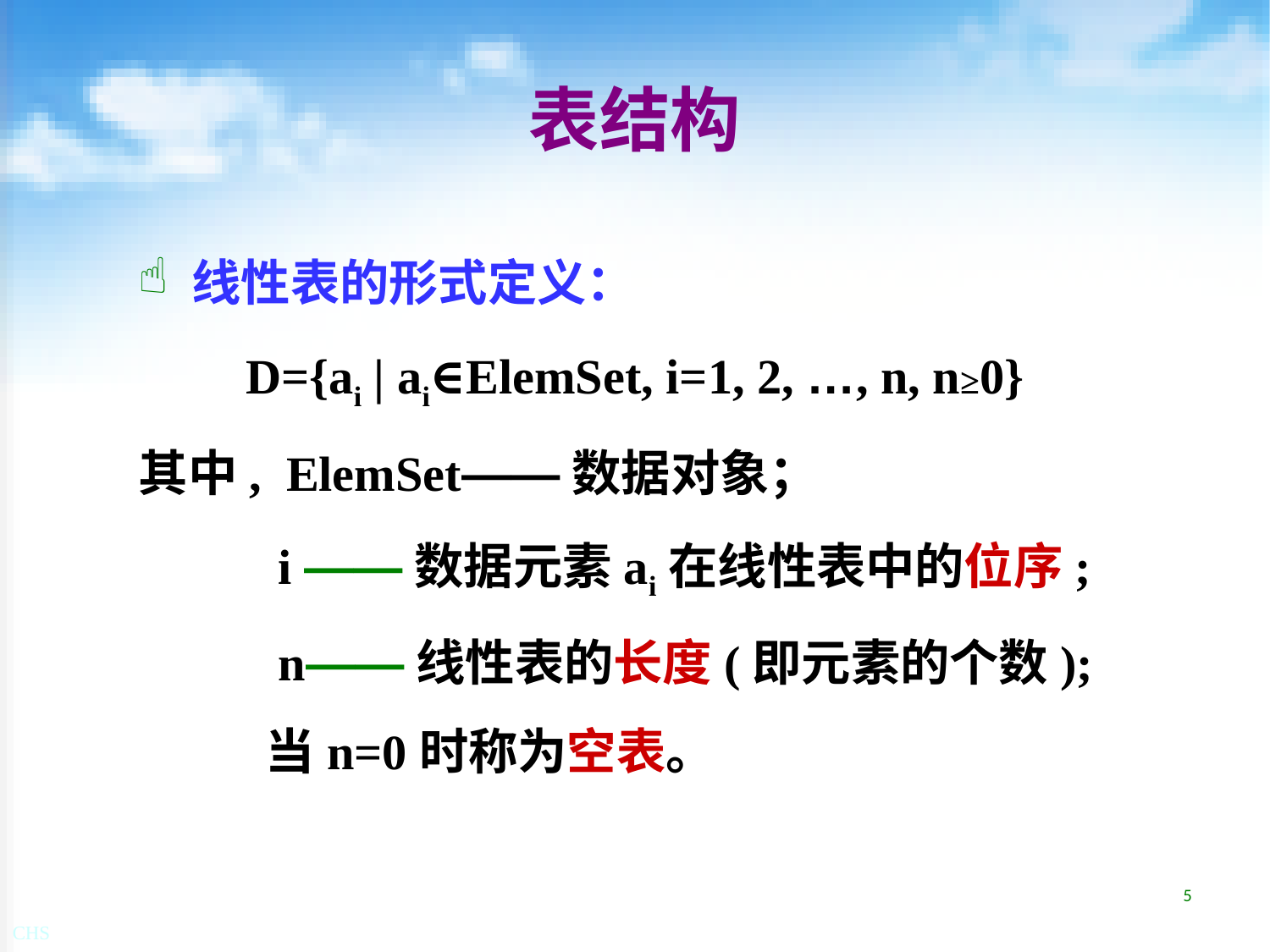

# 表结构
 线性表的形式定义：
D={ai | ai∈ElemSet, i=1, 2, …, n, n≥0}
其中,  ElemSet——数据对象；
	 i ——数据元素ai在线性表中的位序;
	 n——线性表的长度(即元素的个数);
	当n=0时称为空表。
5